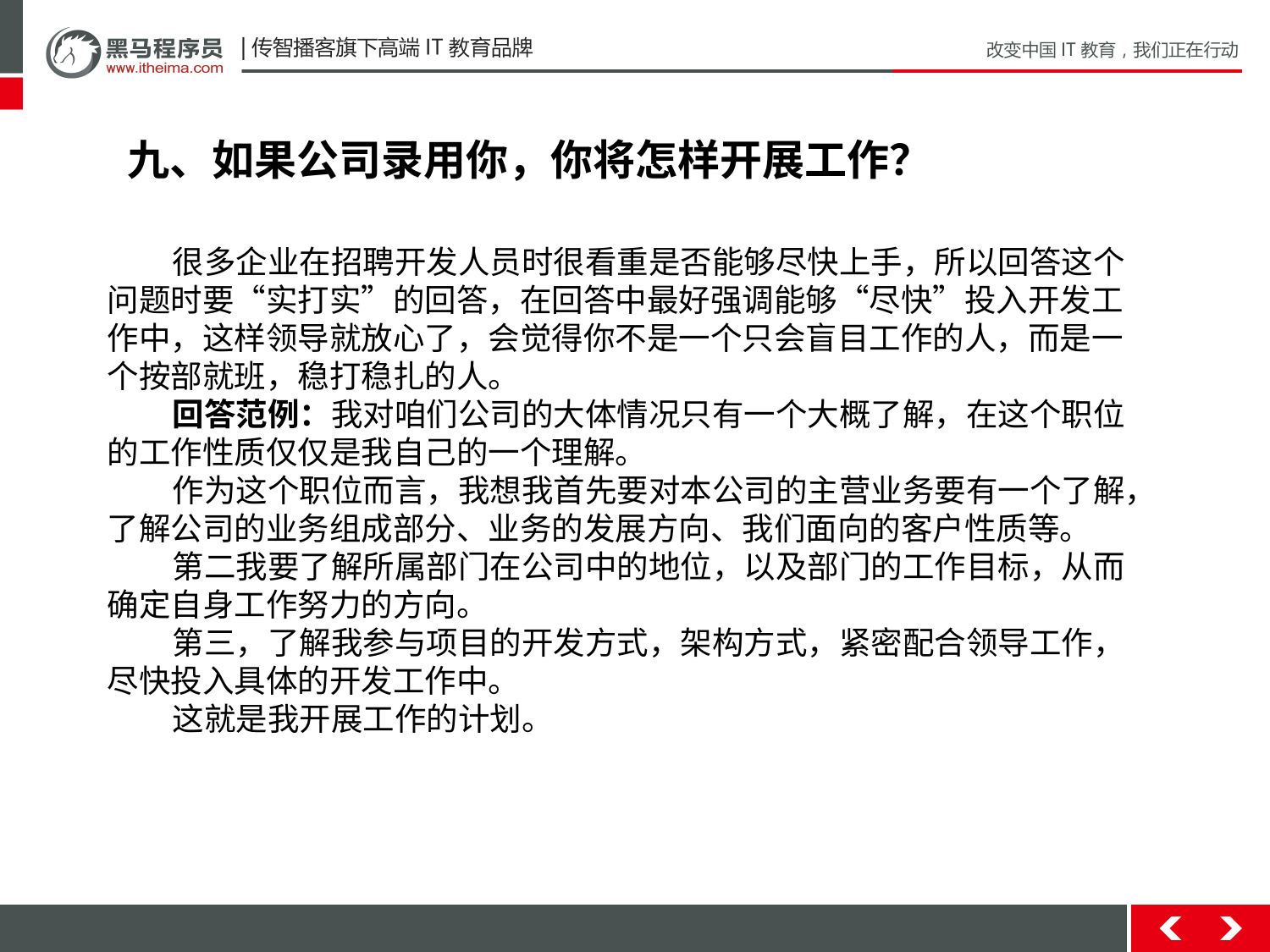

九、如果公司录用你，你将怎样开展工作？
        很多企业在招聘开发人员时很看重是否能够尽快上手，所以回答这个问题时要“实打实”的回答，在回答中最好强调能够“尽快”投入开发工作中，这样领导就放心了，会觉得你不是一个只会盲目工作的人，而是一个按部就班，稳打稳扎的人。
        回答范例：我对咱们公司的大体情况只有一个大概了解，在这个职位的工作性质仅仅是我自己的一个理解。
        作为这个职位而言，我想我首先要对本公司的主营业务要有一个了解，了解公司的业务组成部分、业务的发展方向、我们面向的客户性质等。
        第二我要了解所属部门在公司中的地位，以及部门的工作目标，从而确定自身工作努力的方向。
        第三，了解我参与项目的开发方式，架构方式，紧密配合领导工作，尽快投入具体的开发工作中。
        这就是我开展工作的计划。